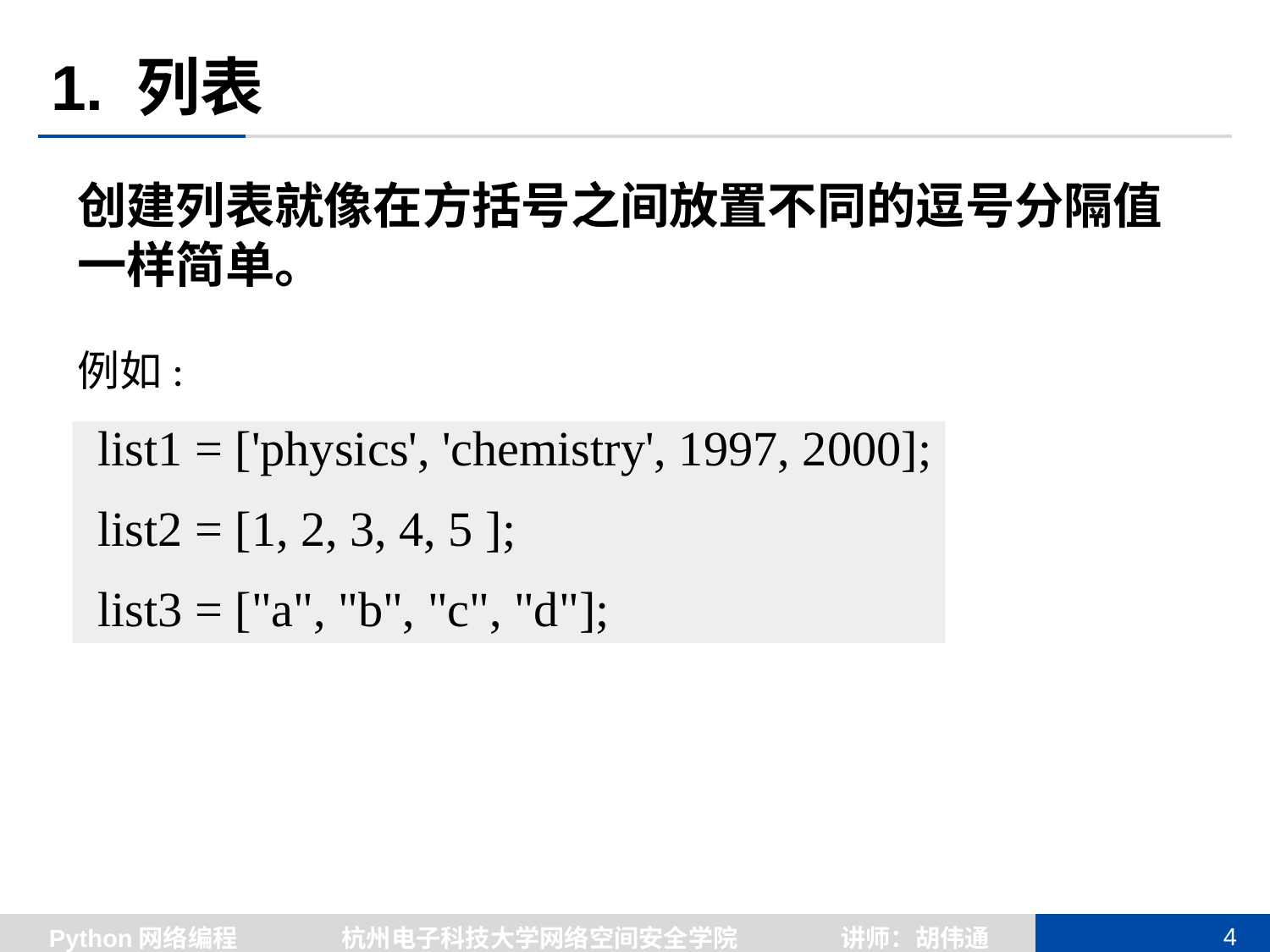

# 1. 列表
创建列表就像在方括号之间放置不同的逗号分隔值一样简单。

例如:
 list1 = ['physics', 'chemistry', 1997, 2000];
 list2 = [1, 2, 3, 4, 5 ];
 list3 = ["a", "b", "c", "d"];